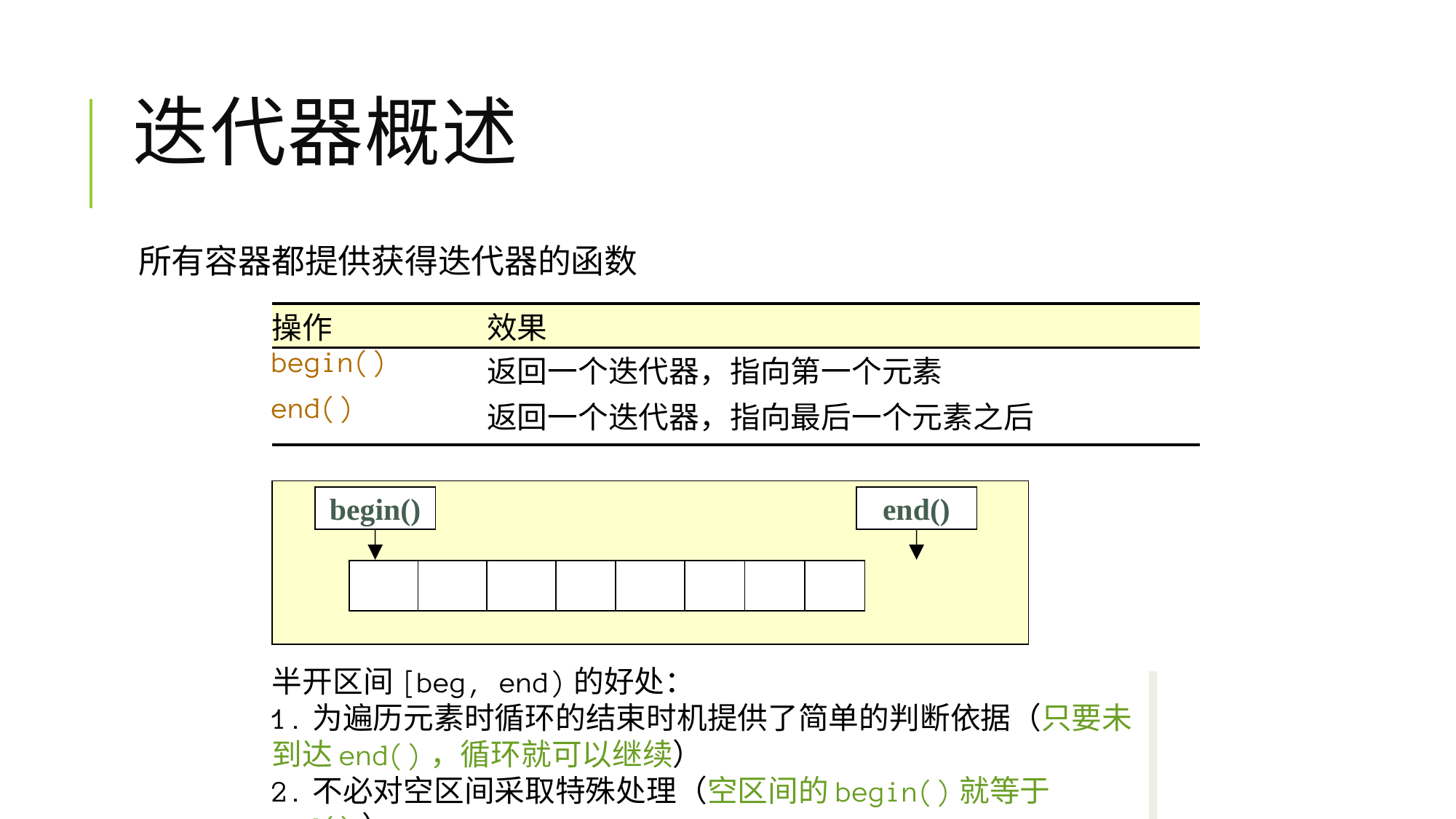

# 迭代器概述
所有容器都提供获得迭代器的函数
| 操作 | 效果 |
| --- | --- |
| begin() | 返回一个迭代器，指向第一个元素 |
| end() | 返回一个迭代器，指向最后一个元素之后 |

begin()

end()

半开区间[beg, end)的好处：
1.为遍历元素时循环的结束时机提供了简单的判断依据（只要未到达end()，循环就可以继续）
2.不必对空区间采取特殊处理（空区间的begin()就等于end()）